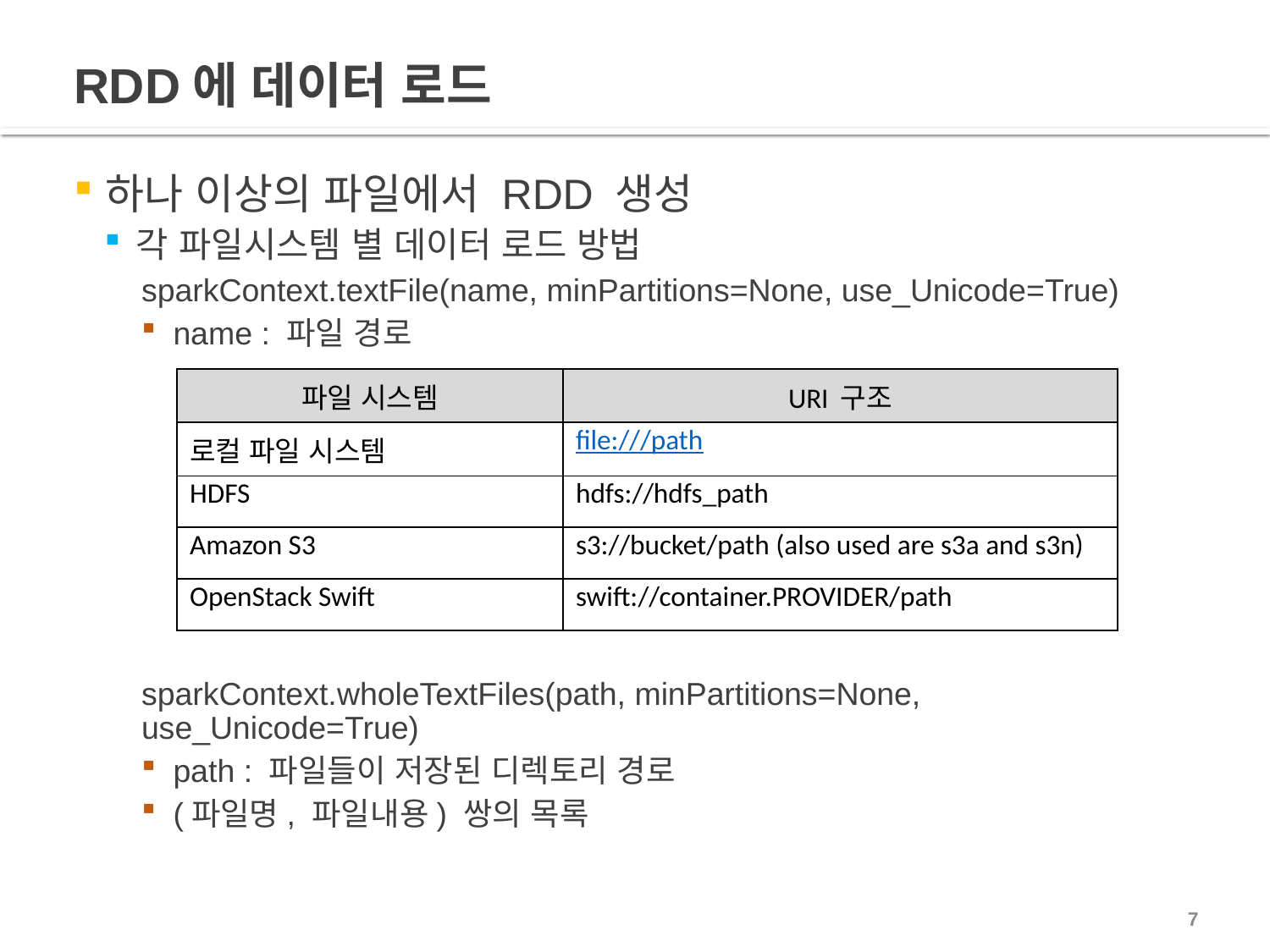

# RDD에 데이터 로드
하나 이상의 파일에서 RDD 생성
각 파일시스템 별 데이터 로드 방법
sparkContext.textFile(name, minPartitions=None, use_Unicode=True)
name : 파일 경로

sparkContext.wholeTextFiles(path, minPartitions=None, use_Unicode=True)
path : 파일들이 저장된 디렉토리 경로
(파일명, 파일내용) 쌍의 목록

| 파일 시스템 | URI 구조 |
| --- | --- |
| 로컬 파일 시스템 | file:///path |
| HDFS | hdfs://hdfs\_path |
| Amazon S3 | s3://bucket/path (also used are s3a and s3n) |
| OpenStack Swift | swift://container.PROVIDER/path |
7